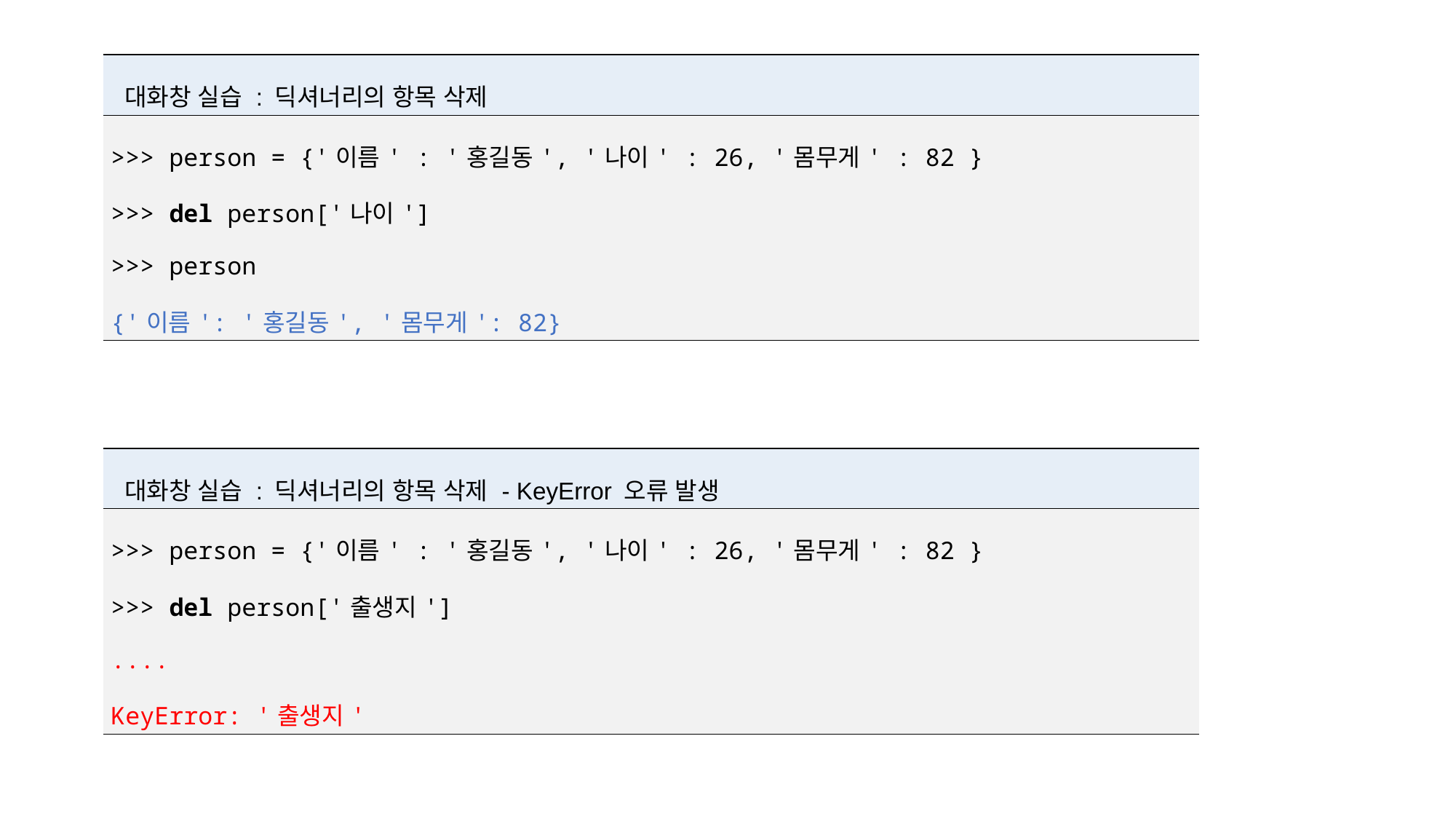

| 대화창 실습 : 딕셔너리의 항목 삭제 |
| --- |
| >>> person = {'이름' : '홍길동', '나이' : 26, '몸무게' : 82 } >>> del person['나이'] >>> person {'이름': '홍길동', '몸무게': 82} |
| 대화창 실습 : 딕셔너리의 항목 삭제 - KeyError 오류 발생 |
| --- |
| >>> person = {'이름' : '홍길동', '나이' : 26, '몸무게' : 82 } >>> del person['출생지'] .... KeyError: '출생지' |